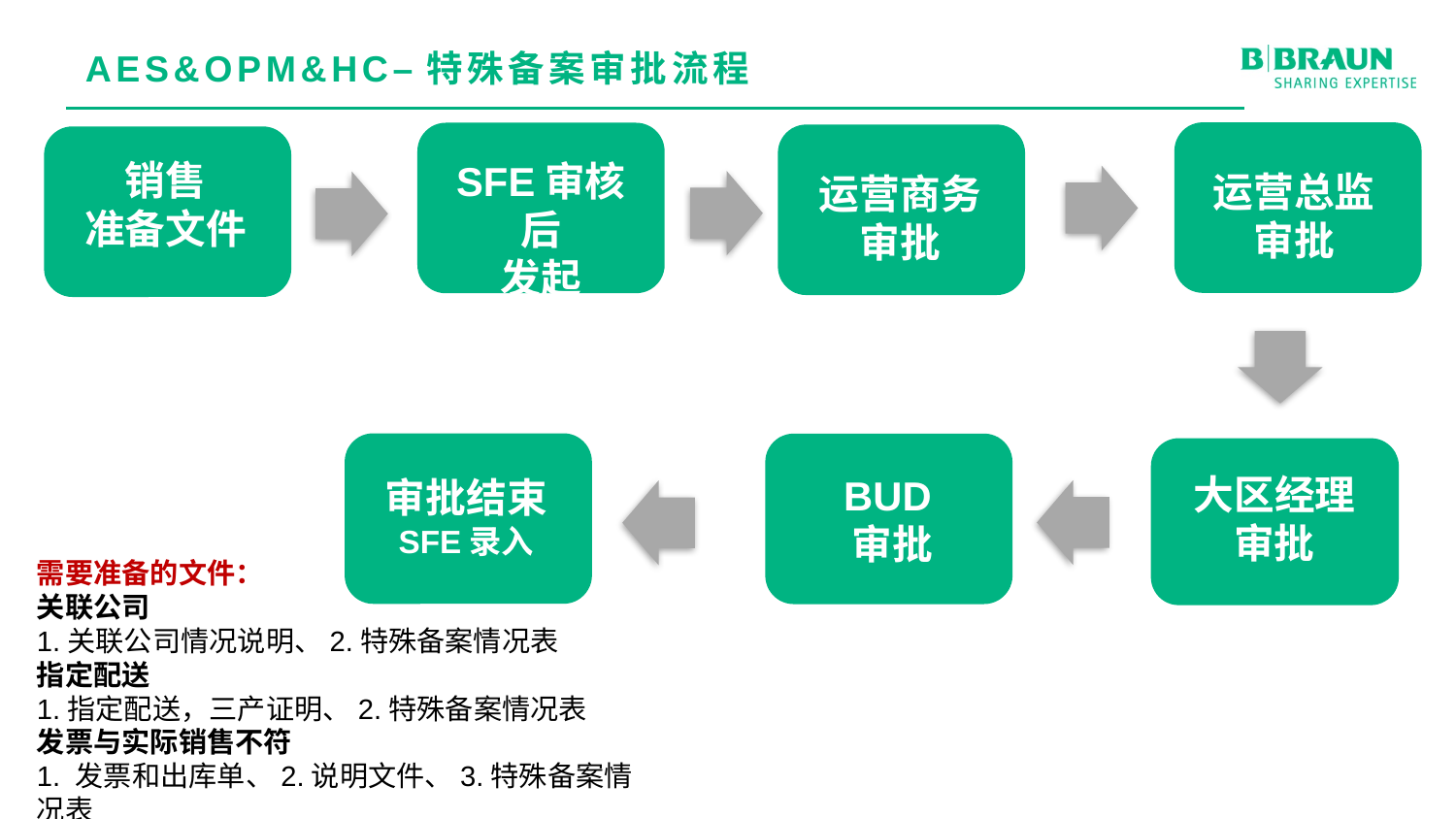

AES&OPM&HC–特殊备案审批流程

运营总监审批

运营商务审批

销售
准备文件
SFE审核后
发起

审批结束
SFE录入

BUD审批

大区经理审批

需要准备的文件：
关联公司
1.关联公司情况说明、2.特殊备案情况表
指定配送
1.指定配送，三产证明、2.特殊备案情况表
发票与实际销售不符
1. 发票和出库单、2.说明文件、3.特殊备案情况表